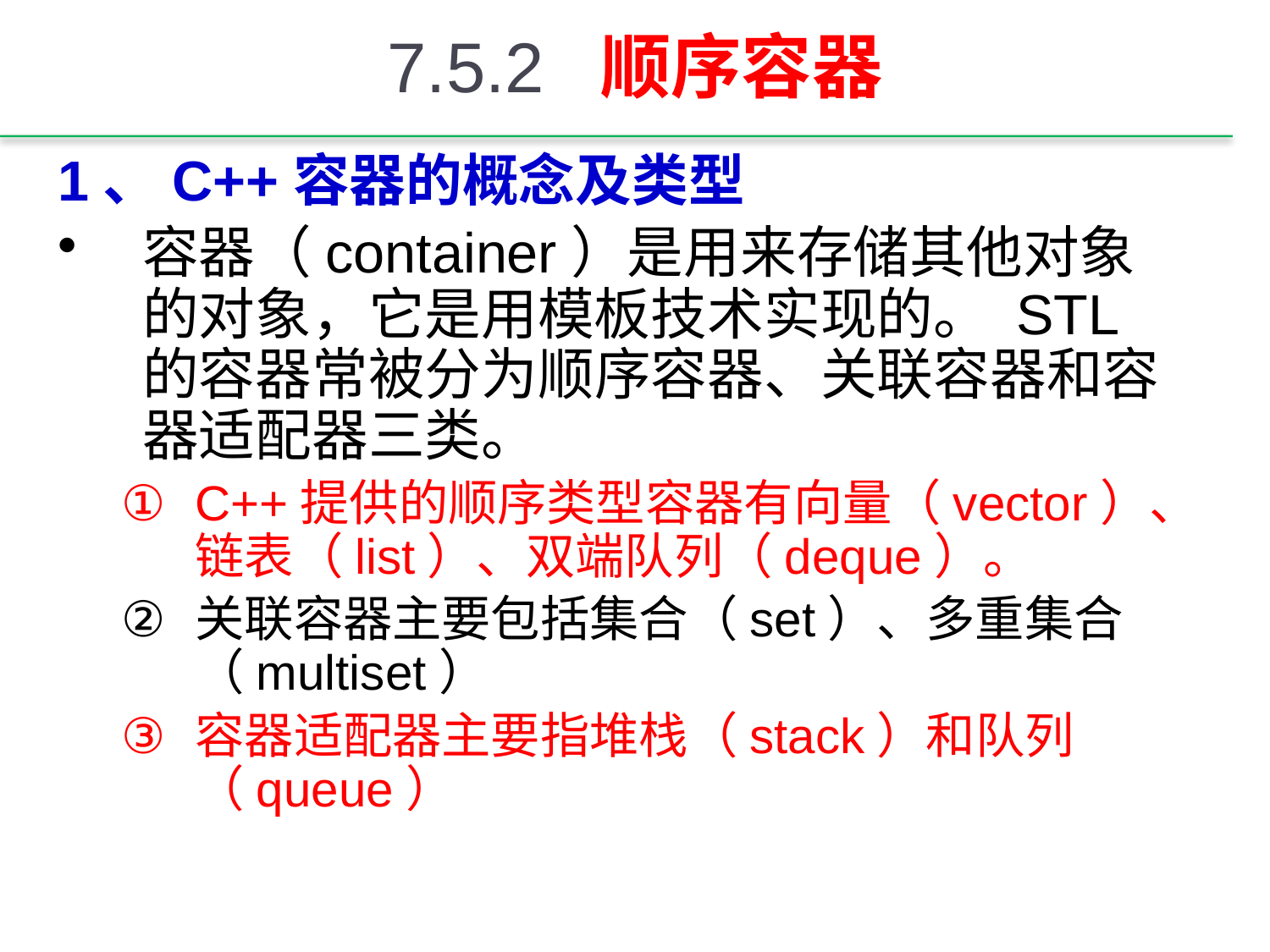

# 7.5.2  顺序容器
1、C++容器的概念及类型
容器（container）是用来存储其他对象的对象，它是用模板技术实现的。 STL的容器常被分为顺序容器、关联容器和容器适配器三类。
C++提供的顺序类型容器有向量（vector）、链表（list）、双端队列（deque）。
关联容器主要包括集合（set）、多重集合（multiset）
容器适配器主要指堆栈（stack）和队列（queue）